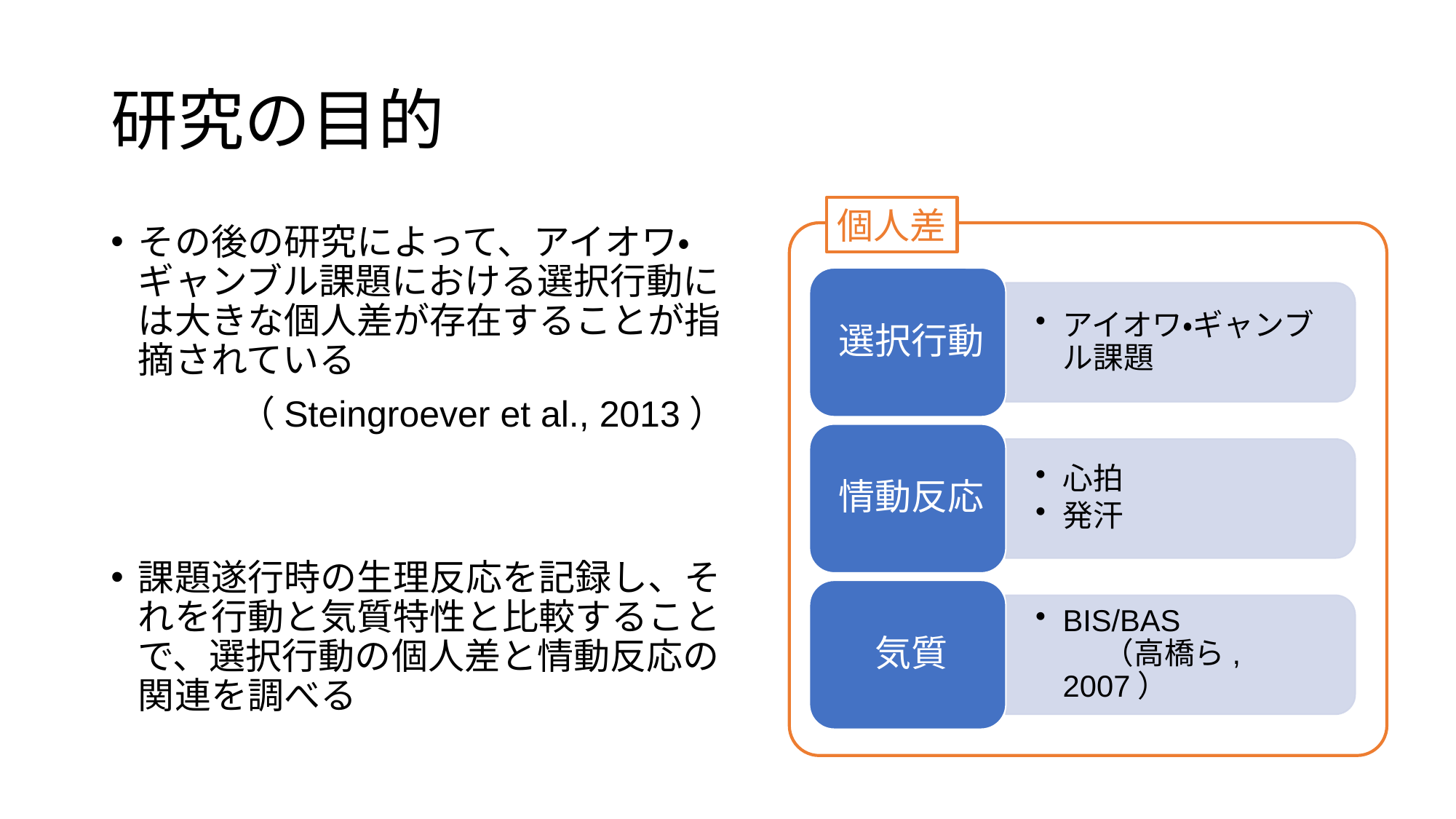

# 研究の目的
個人差
その後の研究によって、アイオワ・ギャンブル課題における選択行動には大きな個人差が存在することが指摘されている
（Steingroever et al., 2013）

課題遂行時の生理反応を記録し、それを行動と気質特性と比較することで、選択行動の個人差と情動反応の関連を調べる

アイオワ・ギャンブル課題
選択行動
心拍
発汗
情動反応
BIS/BAS	         （高橋ら, 2007）
気質